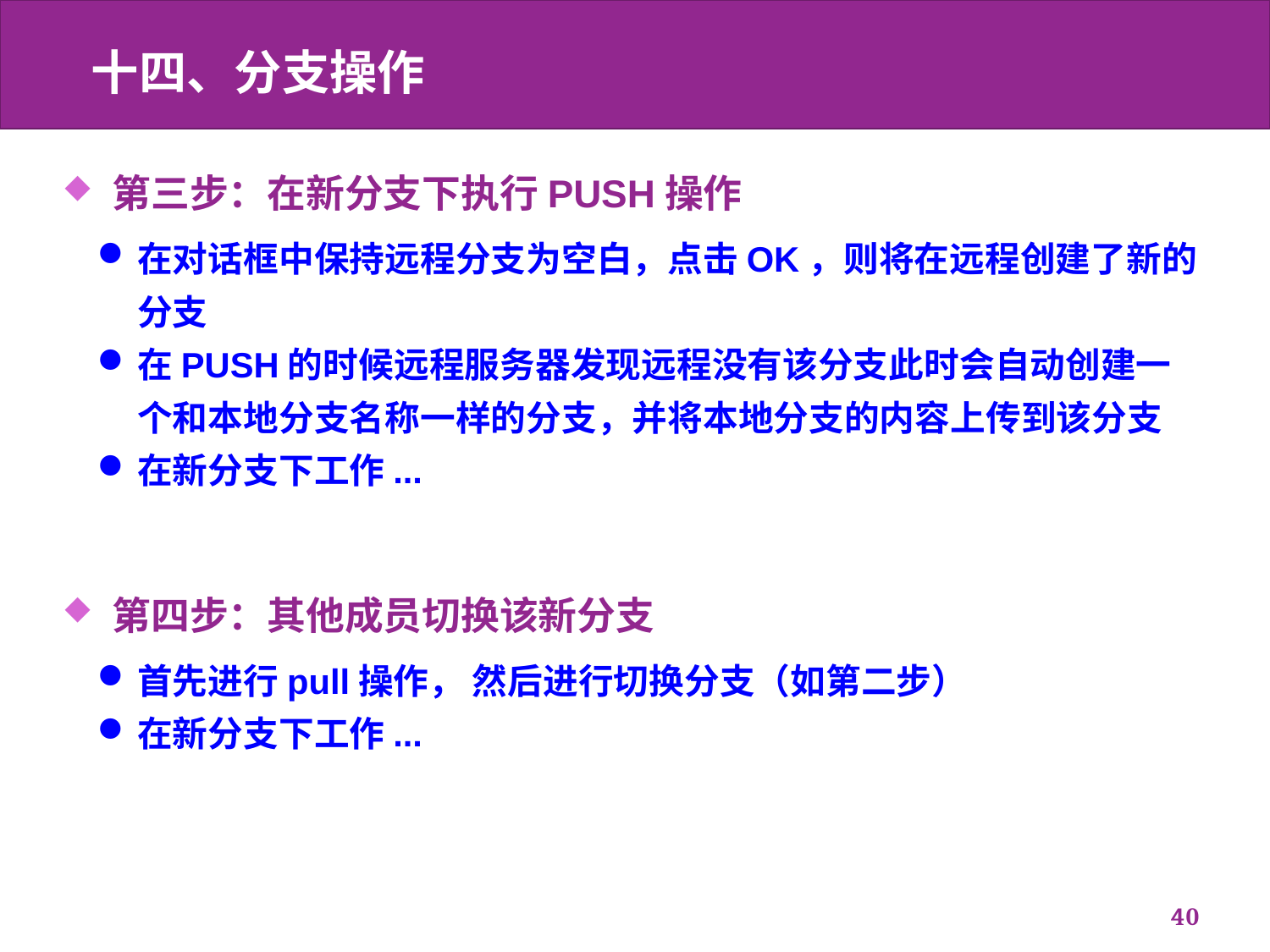

# 十四、分支操作
第三步：在新分支下执行PUSH操作
在对话框中保持远程分支为空白，点击OK，则将在远程创建了新的分支
在PUSH的时候远程服务器发现远程没有该分支此时会自动创建一个和本地分支名称一样的分支，并将本地分支的内容上传到该分支
在新分支下工作...

第四步：其他成员切换该新分支
首先进行pull操作， 然后进行切换分支（如第二步）
在新分支下工作...

40